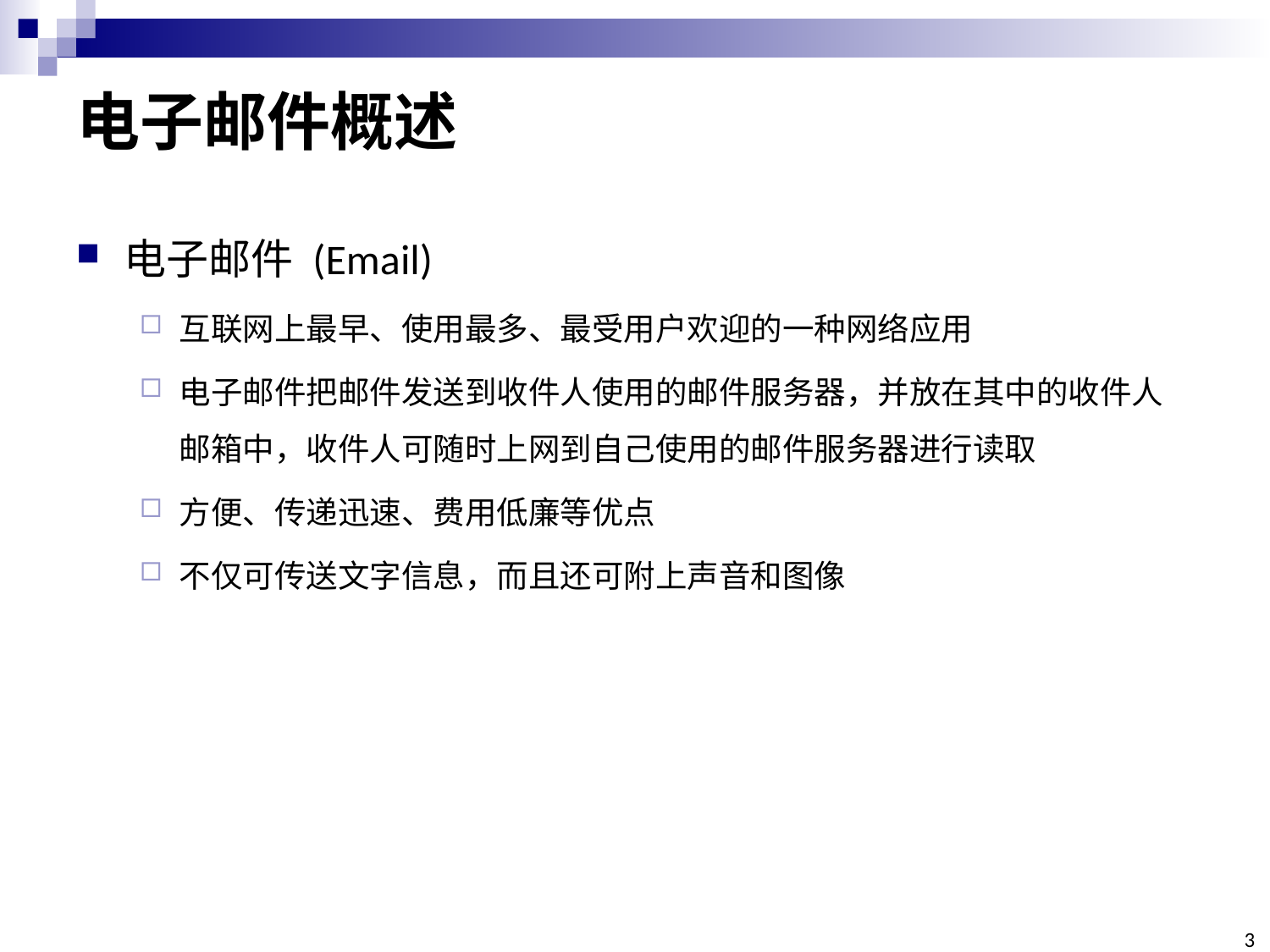

# 电子邮件概述
电子邮件 (Email)
互联网上最早、使用最多、最受用户欢迎的一种网络应用
电子邮件把邮件发送到收件人使用的邮件服务器，并放在其中的收件人邮箱中，收件人可随时上网到自己使用的邮件服务器进行读取
方便、传递迅速、费用低廉等优点
不仅可传送文字信息，而且还可附上声音和图像
3